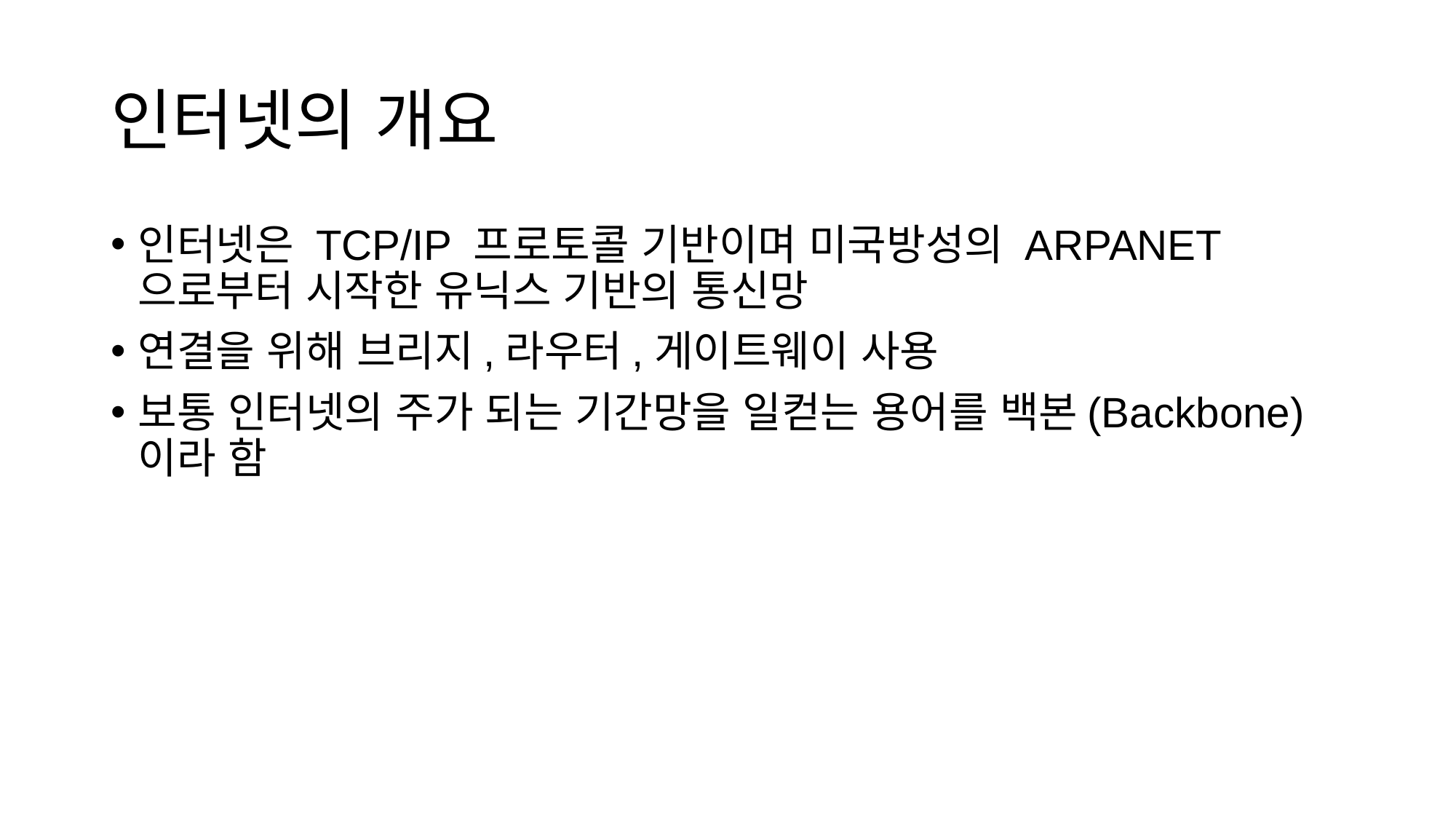

# 인터넷의 개요
인터넷은 TCP/IP 프로토콜 기반이며 미국방성의 ARPANET으로부터 시작한 유닉스 기반의 통신망
연결을 위해 브리지,라우터,게이트웨이 사용
보통 인터넷의 주가 되는 기간망을 일컫는 용어를 백본(Backbone)이라 함